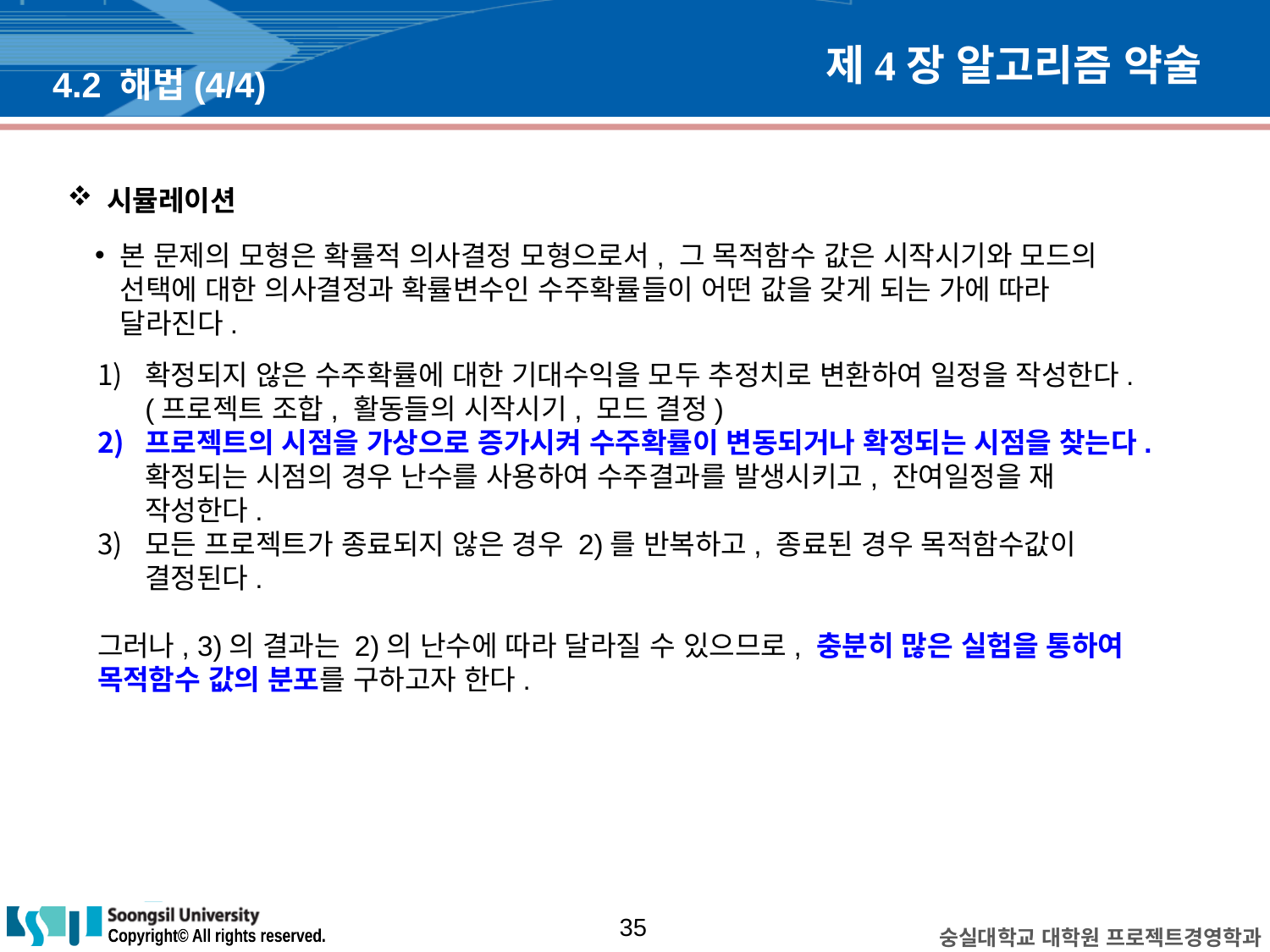

# 제4장 알고리즘 약술
4.2 해법(4/4)
시뮬레이션
본 문제의 모형은 확률적 의사결정 모형으로서, 그 목적함수 값은 시작시기와 모드의 선택에 대한 의사결정과 확률변수인 수주확률들이 어떤 값을 갖게 되는 가에 따라 달라진다.
확정되지 않은 수주확률에 대한 기대수익을 모두 추정치로 변환하여 일정을 작성한다.(프로젝트 조합, 활동들의 시작시기, 모드 결정)
프로젝트의 시점을 가상으로 증가시켜 수주확률이 변동되거나 확정되는 시점을 찾는다. 확정되는 시점의 경우 난수를 사용하여 수주결과를 발생시키고, 잔여일정을 재 작성한다.
모든 프로젝트가 종료되지 않은 경우 2)를 반복하고, 종료된 경우 목적함수값이 결정된다.

그러나, 3)의 결과는 2)의 난수에 따라 달라질 수 있으므로, 충분히 많은 실험을 통하여 목적함수 값의 분포를 구하고자 한다.